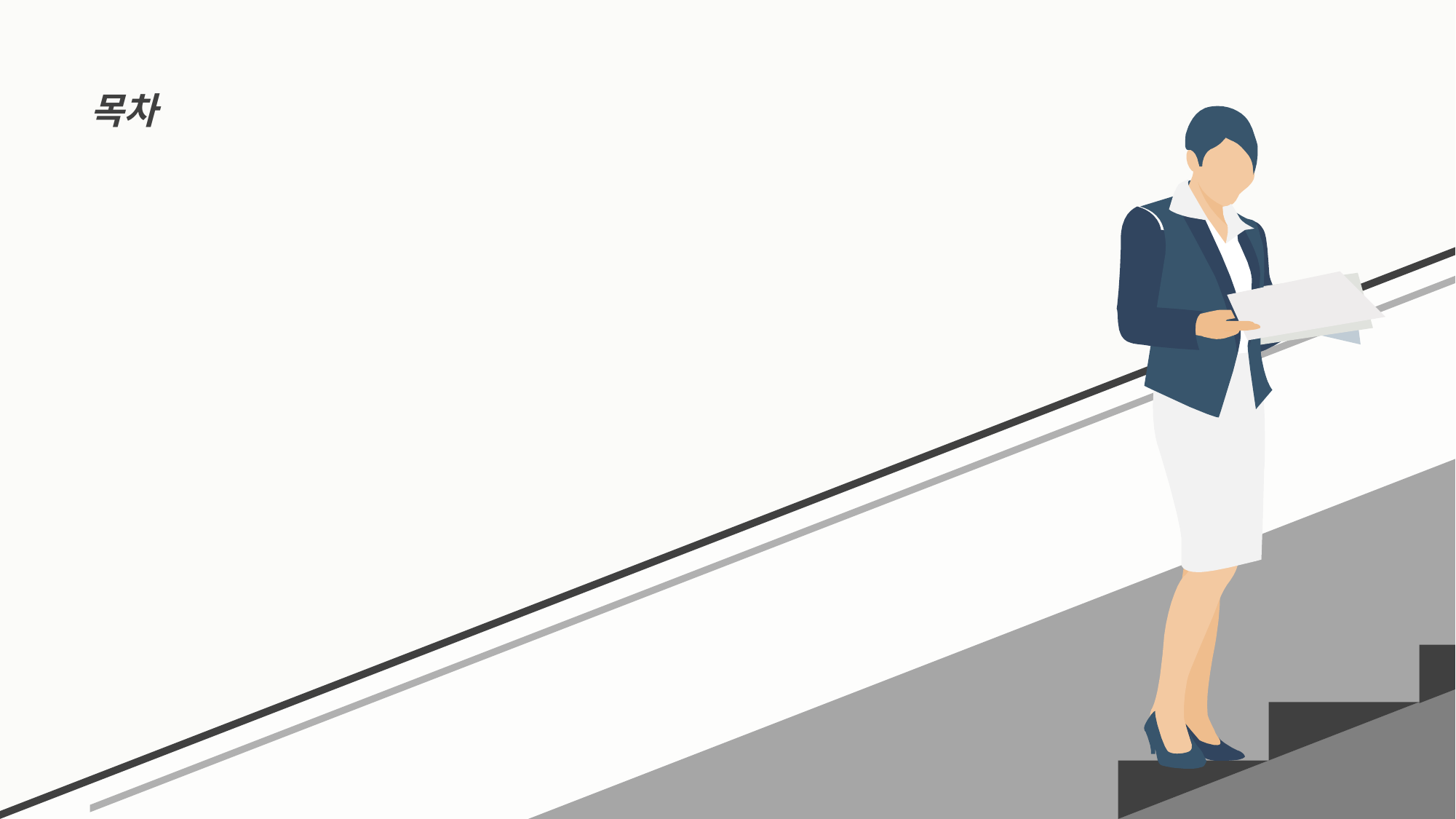

구현

프로젝트 개요
사용
프로그램
개발일정

목차